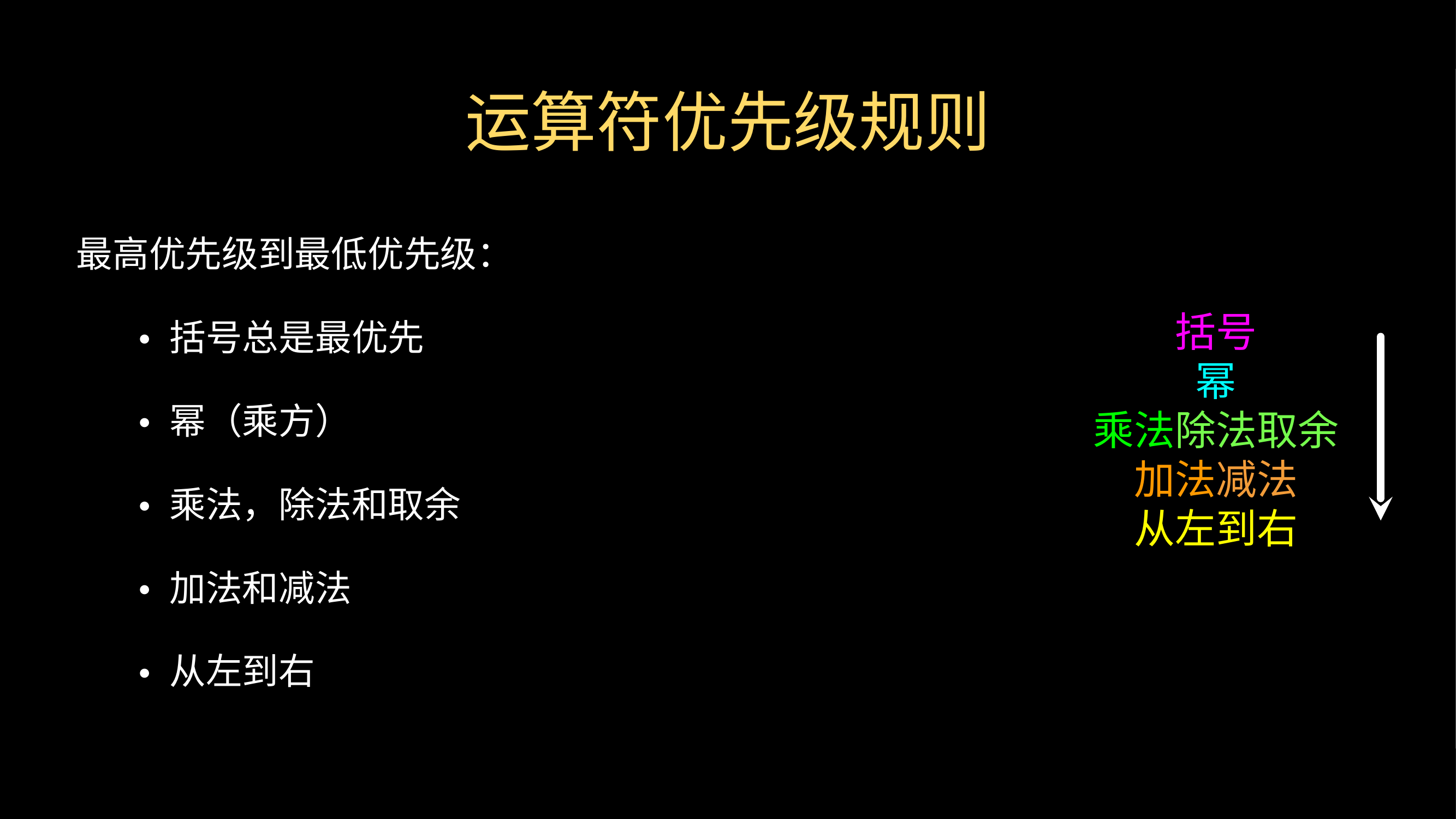

# 运算符优先级规则
最高优先级到最低优先级：
括号总是最优先
幂（乘方）
乘法，除法和取余
加法和减法
从左到右
括号
幂
乘法除法取余
加法减法
从左到右